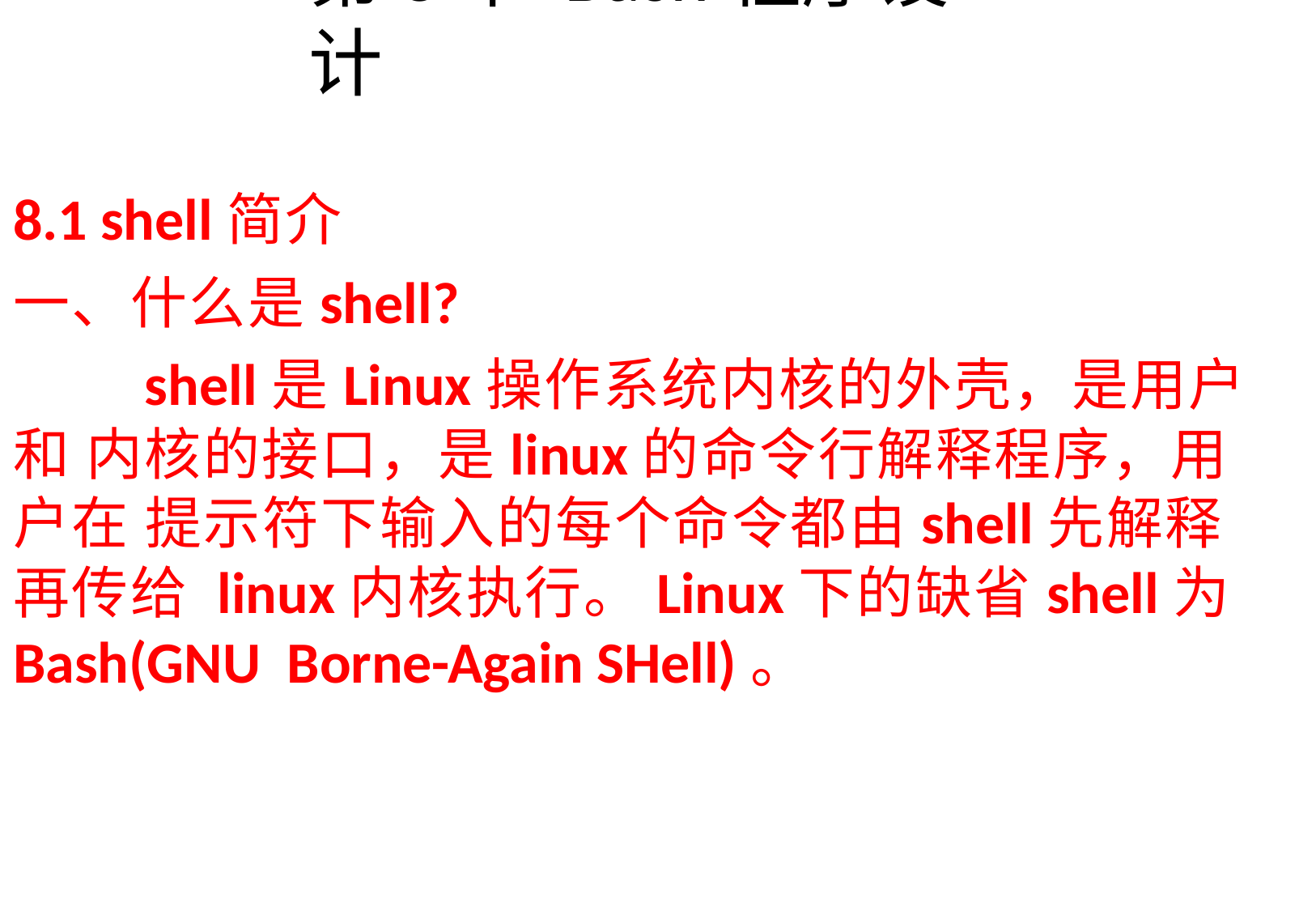

# 第8章 Bash程序设计
8.1 shell简介
一、什么是shell?
shell是Linux操作系统内核的外壳，是用户和 内核的接口，是linux的命令行解释程序，用户在 提示符下输入的每个命令都由shell先解释再传给 linux内核执行。Linux下的缺省shell为Bash(GNU  Borne-Again SHell)。